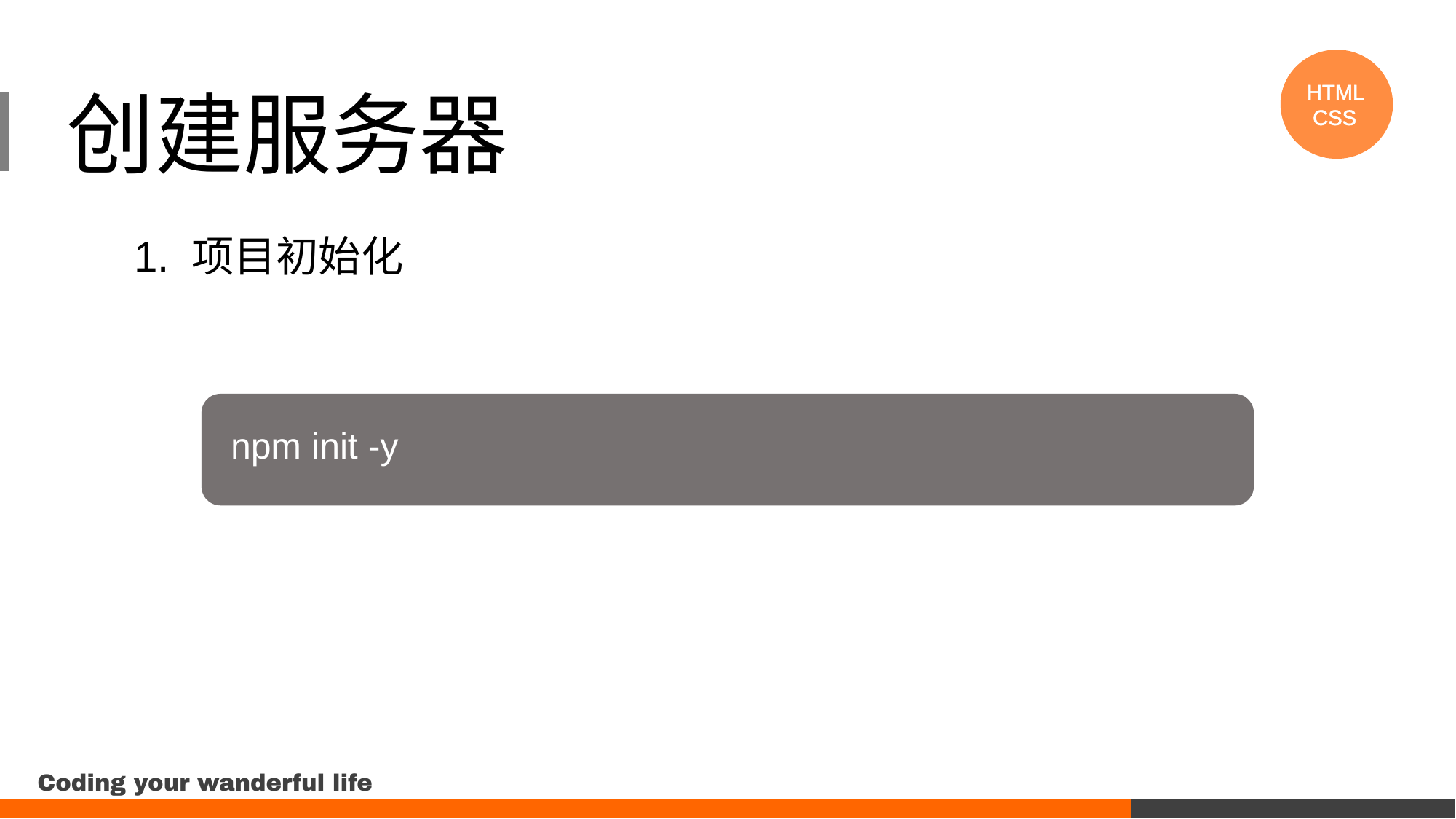

# 创建服务器

 HTML
  CSS

1. 项目初始化

  npm init -y

Coding your wanderful life